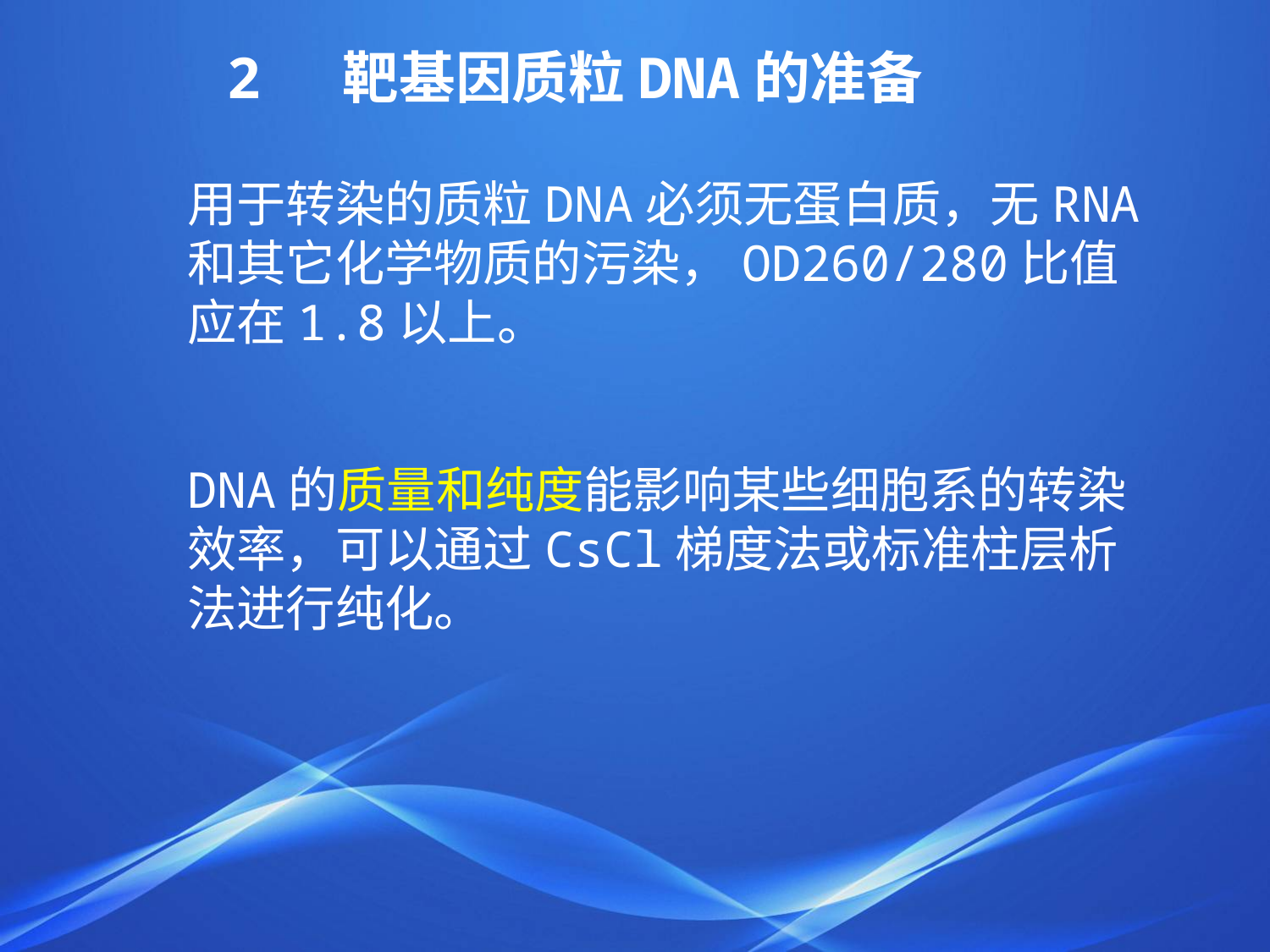

2  靶基因质粒DNA的准备
用于转染的质粒DNA必须无蛋白质，无RNA和其它化学物质的污染，OD260/280比值应在1.8以上。

DNA的质量和纯度能影响某些细胞系的转染效率，可以通过CsCl梯度法或标准柱层析法进行纯化。

、